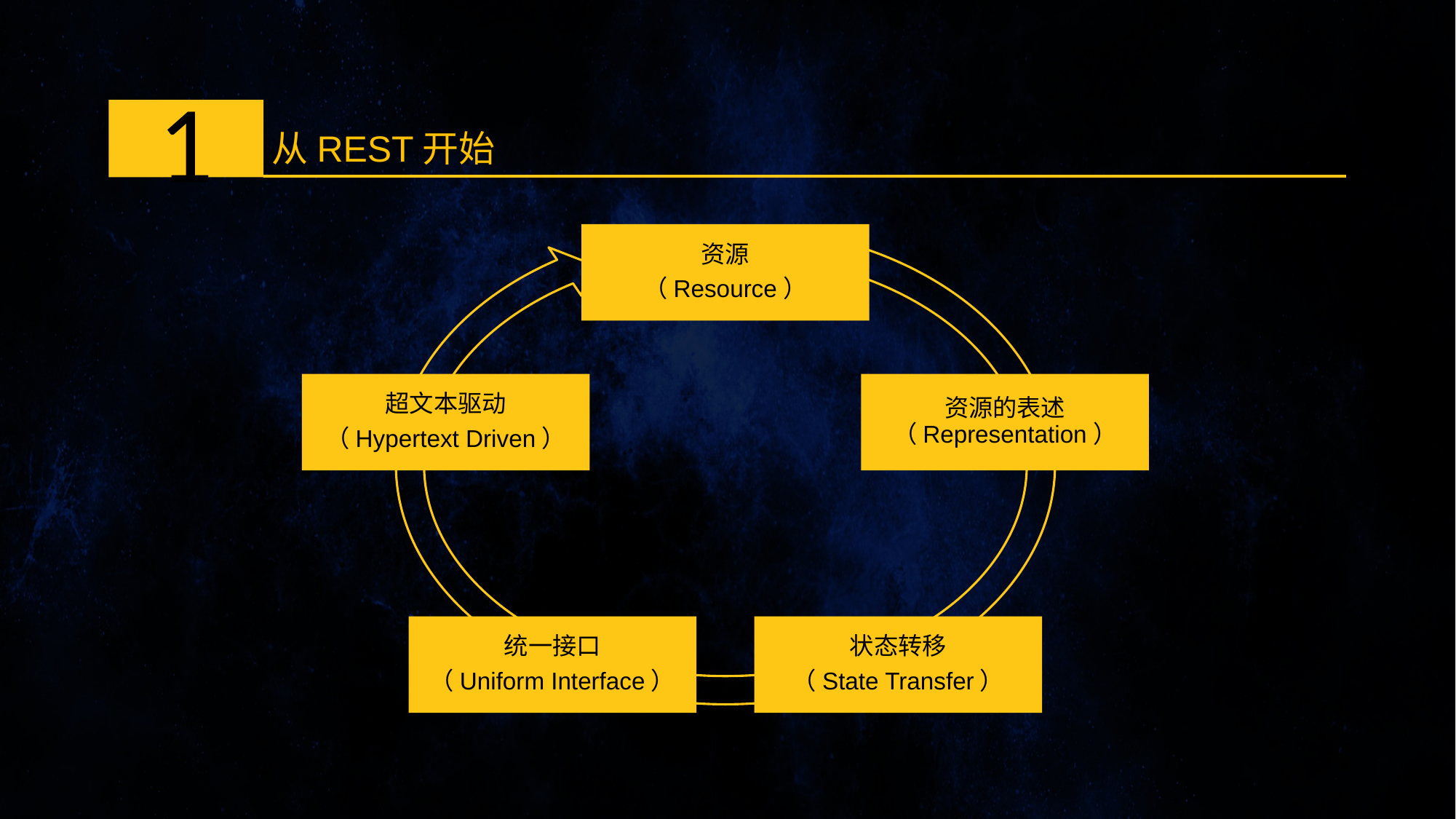

1
从REST开始

资源
（Resource）
超文本驱动
（Hypertext Driven）
资源的表述（Representation）
统一接口
（Uniform Interface）
状态转移
（State Transfer）